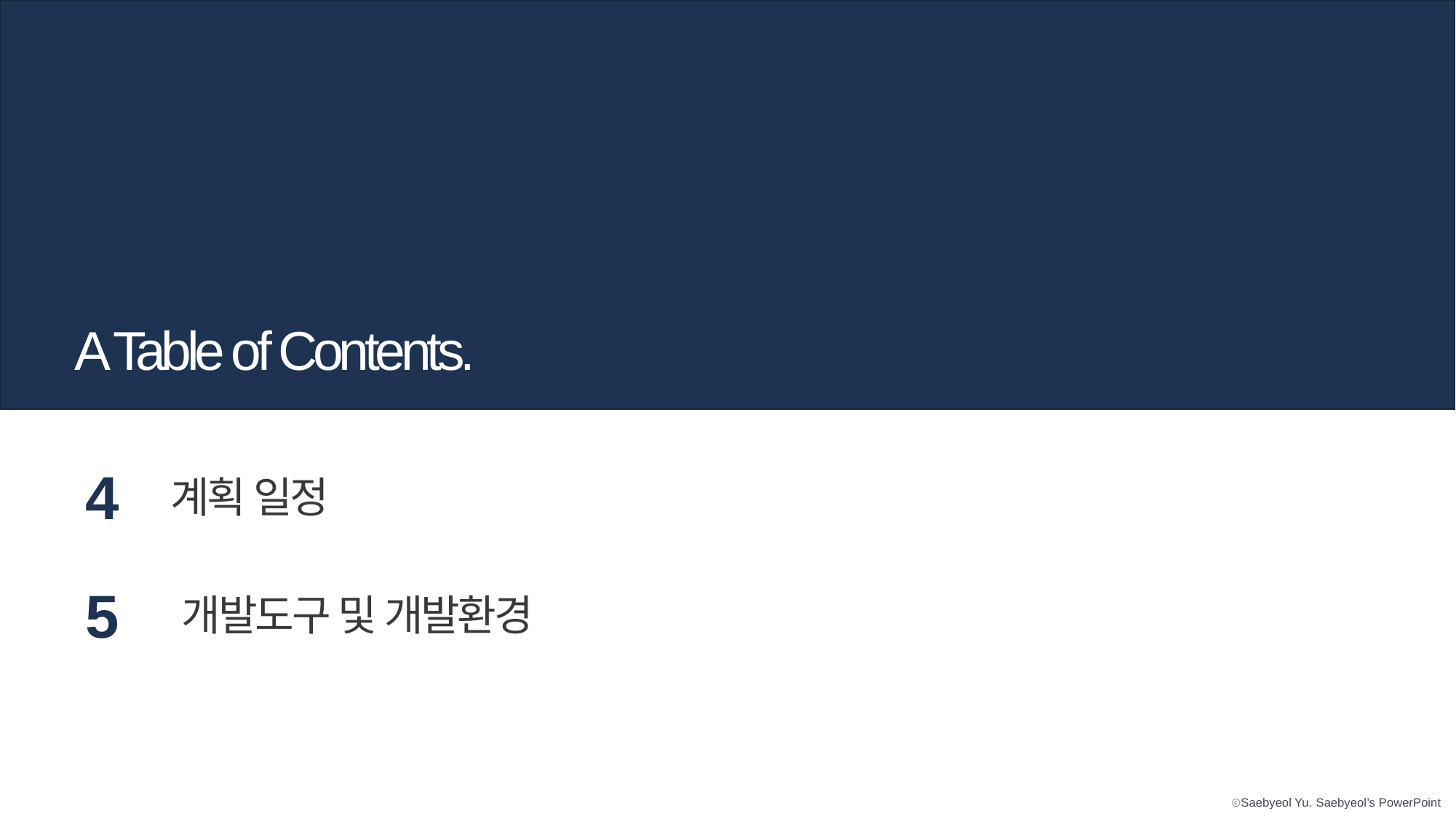

A Table of Contents.
4
계획 일정
5
개발도구 및 개발환경